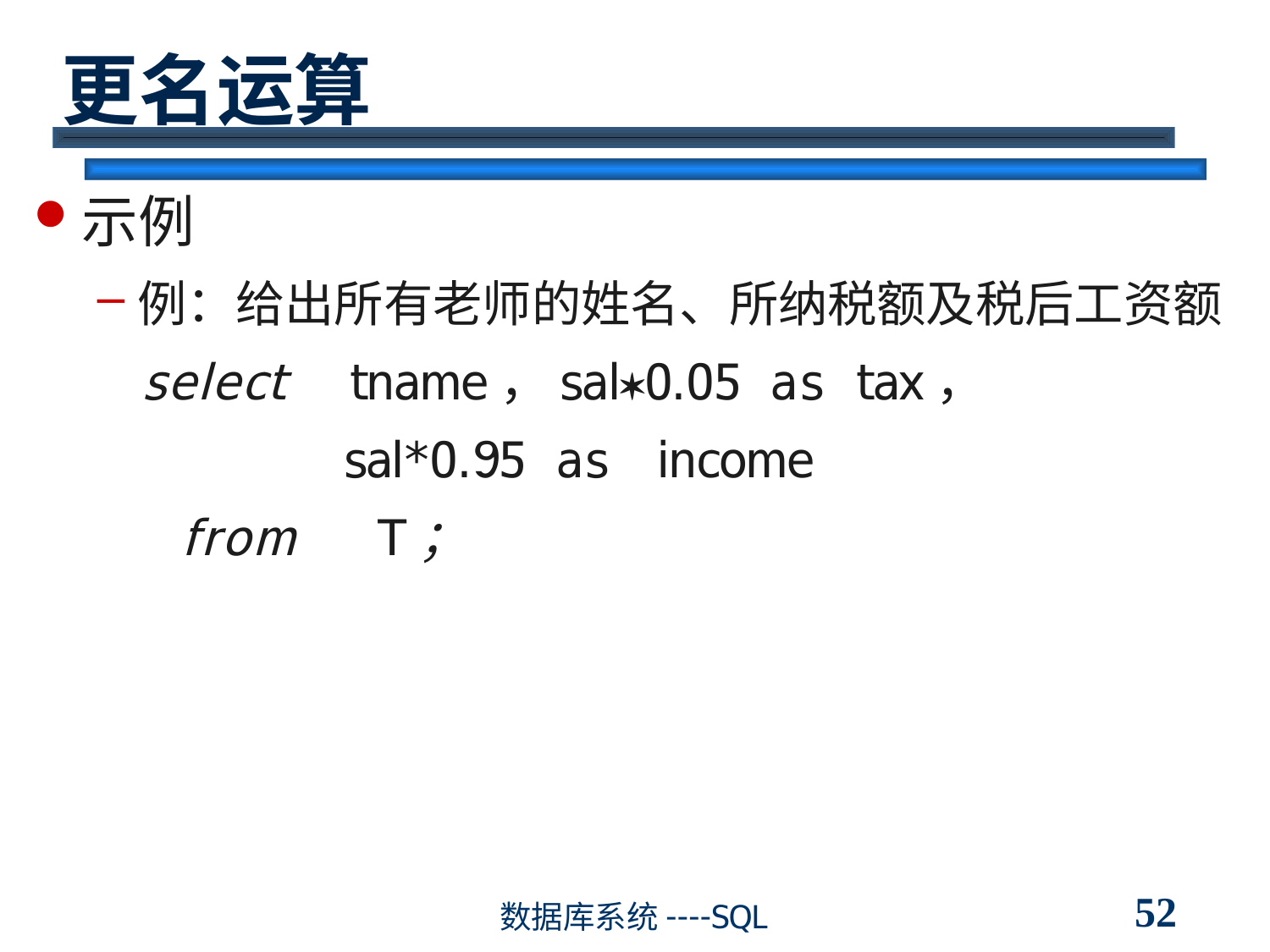

# 更名运算
示例
例：给出所有老师的姓名、所纳税额及税后工资额
   select    tname，sal∗0.05  as  tax，
                sal*0.95  as   income
	   from     T；
52
数据库系统----SQL